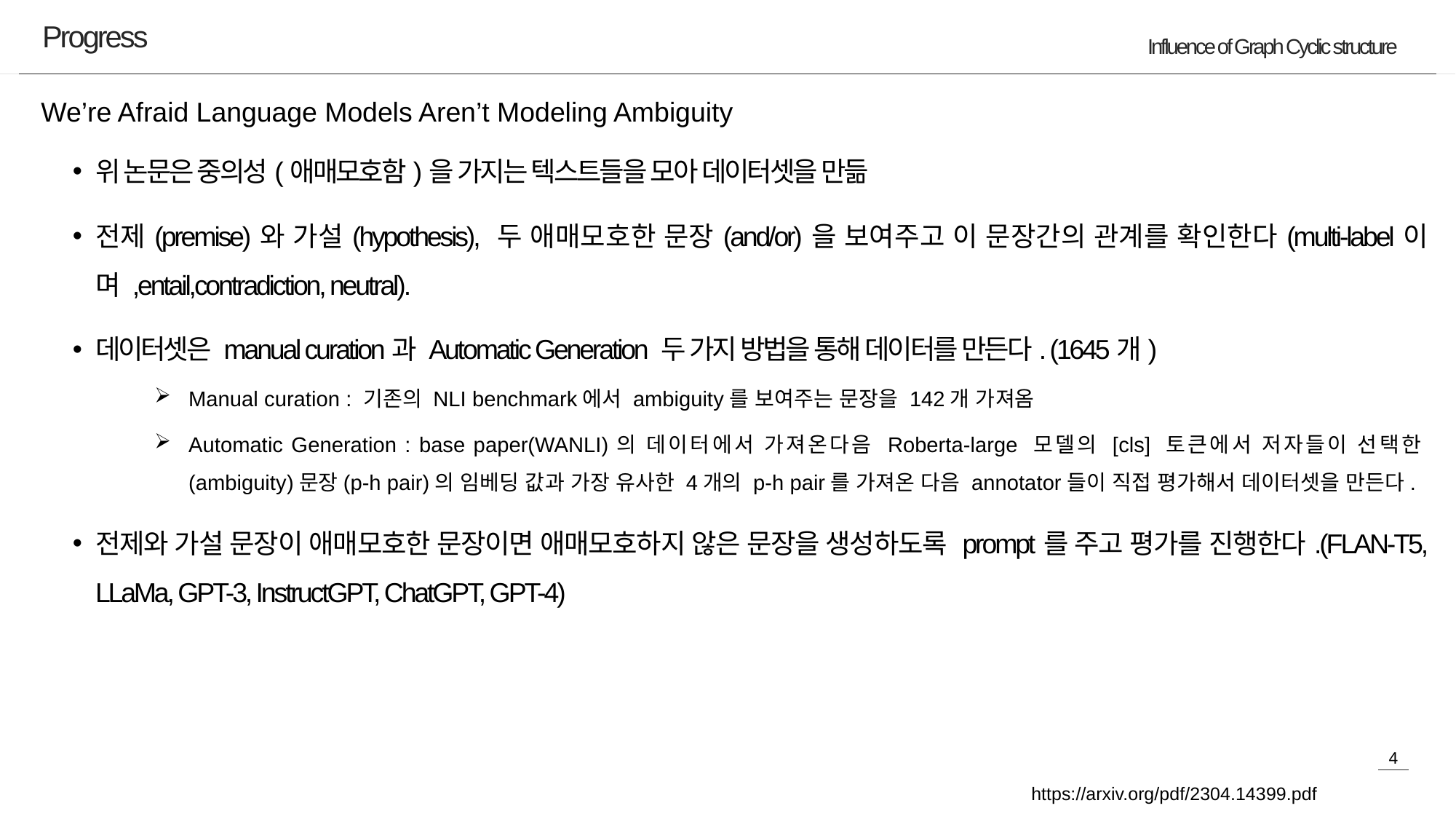

Progress
We’re Afraid Language Models Aren’t Modeling Ambiguity
위 논문은 중의성(애매모호함)을 가지는 텍스트들을 모아 데이터셋을 만듦
전제(premise)와 가설(hypothesis), 두 애매모호한 문장(and/or)을 보여주고 이 문장간의 관계를 확인한다(multi-label이며 ,entail,contradiction, neutral).
데이터셋은 manual curation과 Automatic Generation 두 가지 방법을 통해 데이터를 만든다. (1645개)
Manual curation : 기존의 NLI benchmark에서 ambiguity를 보여주는 문장을 142개 가져옴
Automatic Generation : base paper(WANLI)의 데이터에서 가져온다음 Roberta-large 모델의 [cls] 토큰에서 저자들이 선택한(ambiguity)문장(p-h pair)의 임베딩 값과 가장 유사한 4개의 p-h pair를 가져온 다음 annotator들이 직접 평가해서 데이터셋을 만든다.
전제와 가설 문장이 애매모호한 문장이면 애매모호하지 않은 문장을 생성하도록 prompt를 주고 평가를 진행한다.(FLAN-T5, LLaMa, GPT-3, InstructGPT, ChatGPT, GPT-4)

https://arxiv.org/pdf/2304.14399.pdf